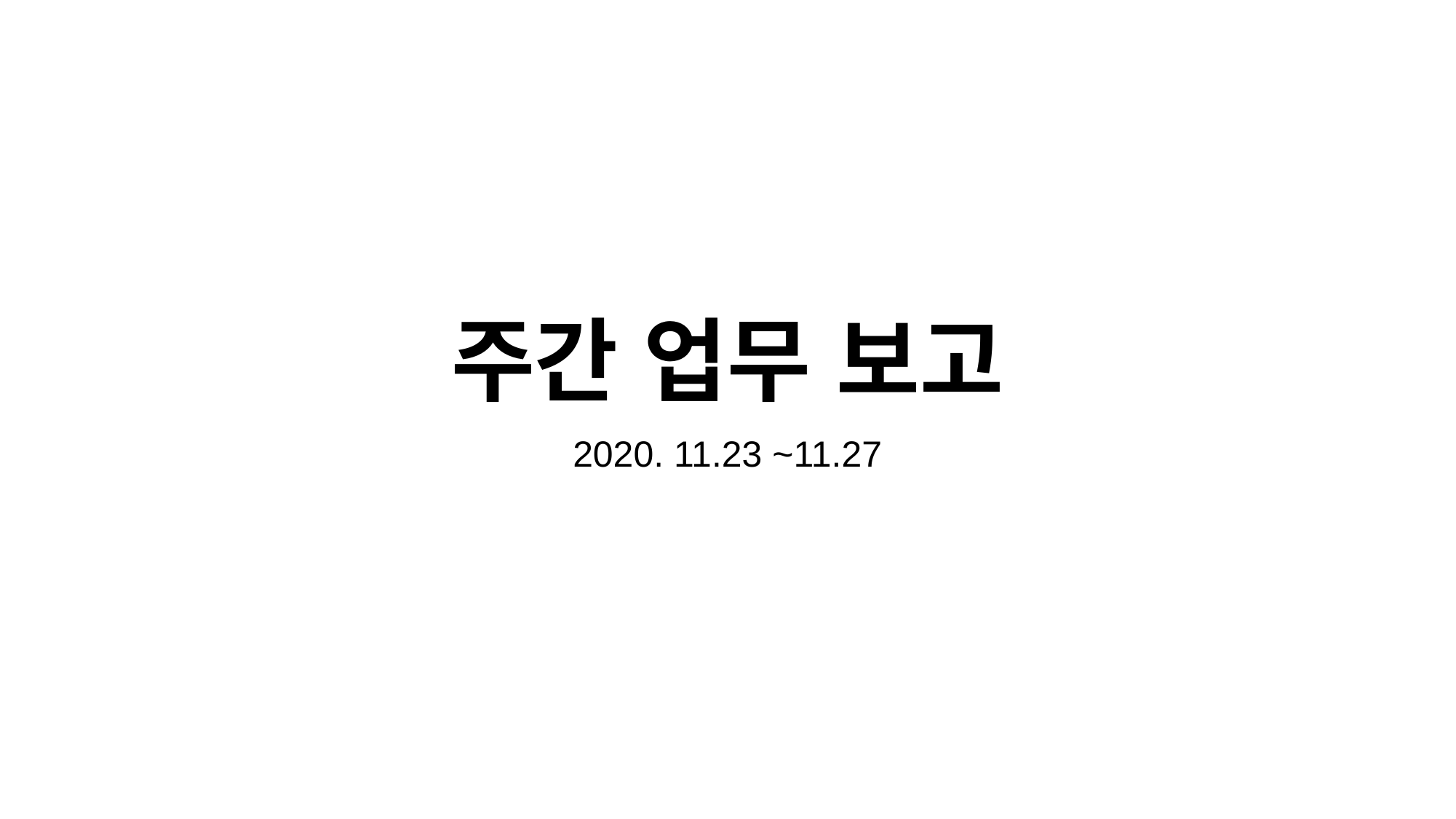

# 주간 업무 보고
2020. 11.23 ~11.27